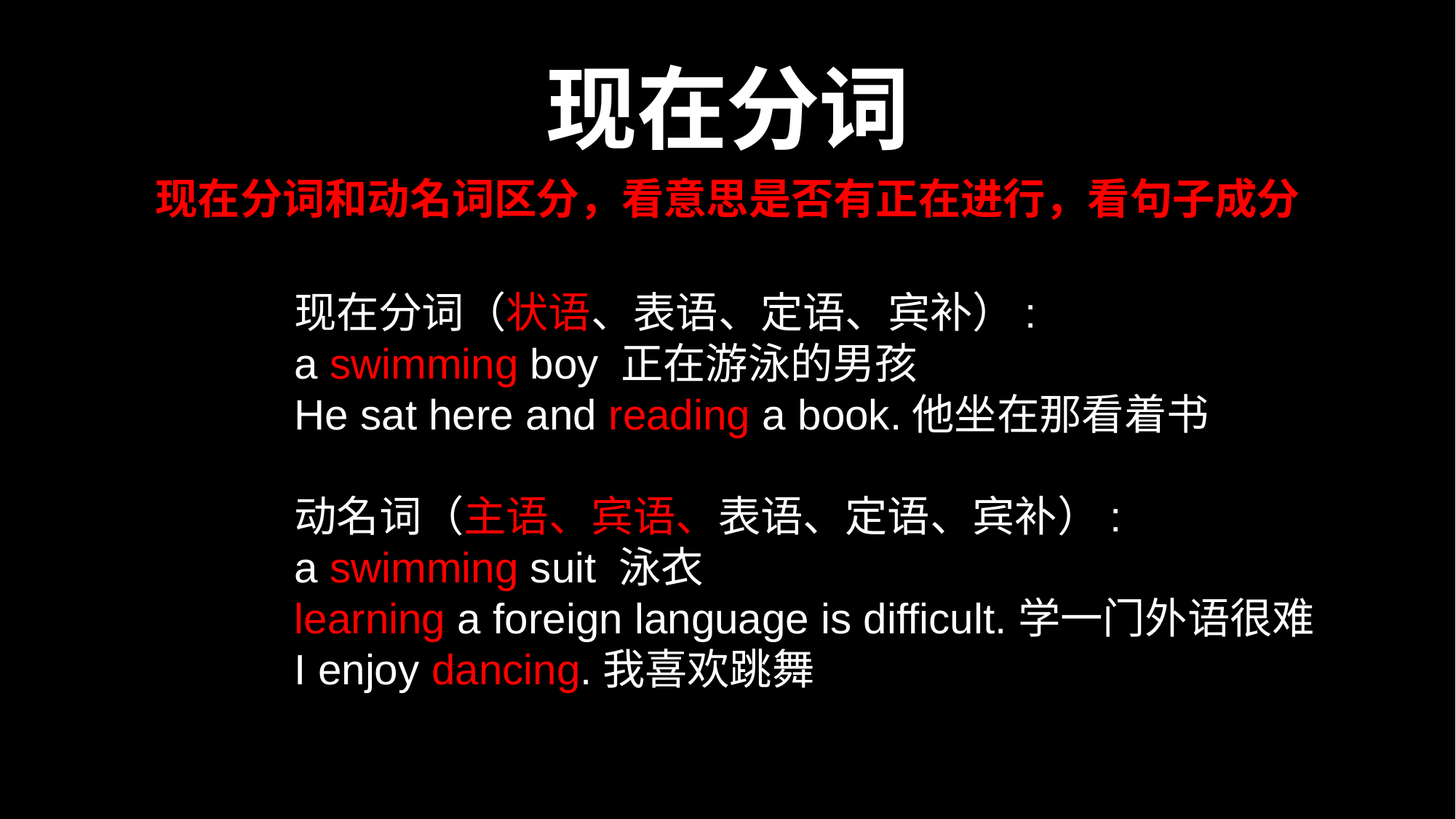

现在分词
现在分词和动名词区分，看意思是否有正在进行，看句子成分
现在分词（状语、表语、定语、宾补）: 
a swimming boy 正在游泳的男孩  
He sat here and reading a book.他坐在那看着书

动名词（主语、宾语、表语、定语、宾补）:
a swimming suit 泳衣
learning a foreign language is difficult.学一门外语很难
I enjoy dancing.我喜欢跳舞